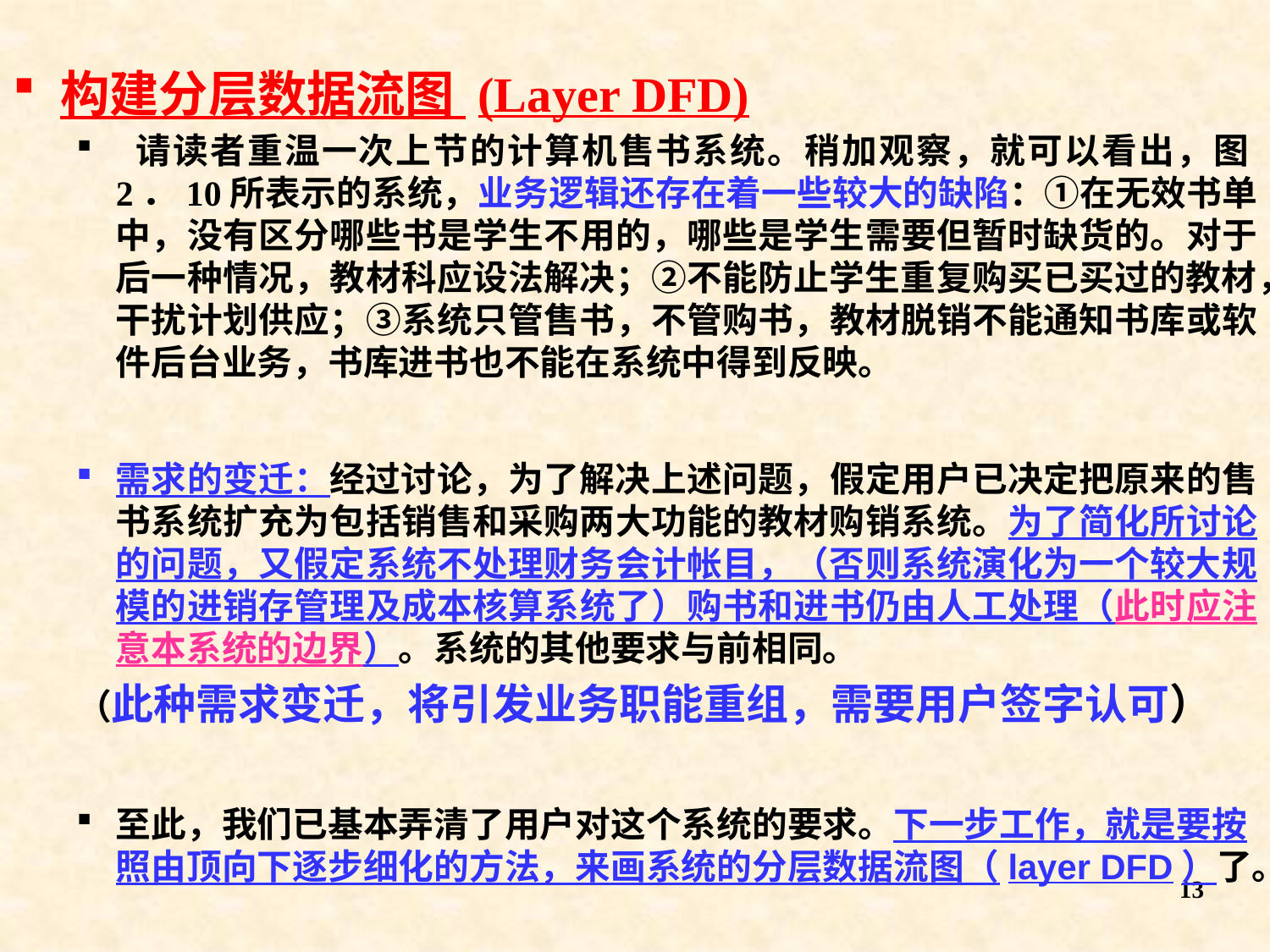

构建分层数据流图 (Layer DFD)
 请读者重温一次上节的计算机售书系统。稍加观察，就可以看出，图2．10所表示的系统，业务逻辑还存在着一些较大的缺陷：①在无效书单中，没有区分哪些书是学生不用的，哪些是学生需要但暂时缺货的。对于后一种情况，教材科应设法解决；②不能防止学生重复购买已买过的教材，干扰计划供应；③系统只管售书，不管购书，教材脱销不能通知书库或软件后台业务，书库进书也不能在系统中得到反映。

需求的变迁：经过讨论，为了解决上述问题，假定用户已决定把原来的售书系统扩充为包括销售和采购两大功能的教材购销系统。为了简化所讨论的问题，又假定系统不处理财务会计帐目，（否则系统演化为一个较大规模的进销存管理及成本核算系统了）购书和进书仍由人工处理（此时应注意本系统的边界）。系统的其他要求与前相同。
（此种需求变迁，将引发业务职能重组，需要用户签字认可）

至此，我们已基本弄清了用户对这个系统的要求。下一步工作，就是要按照由顶向下逐步细化的方法，来画系统的分层数据流图（layer DFD）了。

13